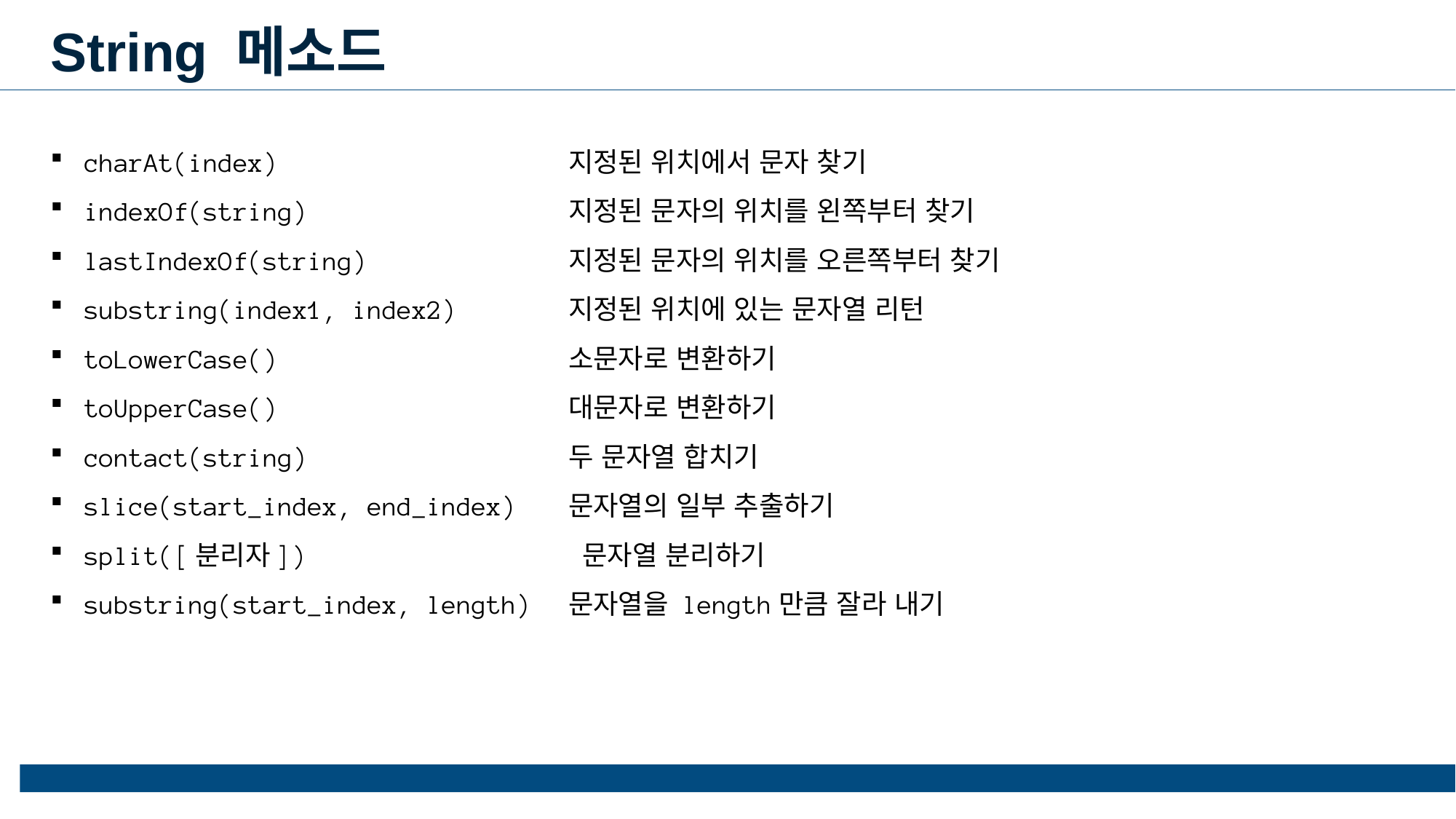

String 메소드
charAt(index)                   지정된 위치에서 문자 찾기
indexOf(string)                 지정된 문자의 위치를 왼쪽부터 찾기
lastIndexOf(string)             지정된 문자의 위치를 오른쪽부터 찾기
substring(index1, index2)       지정된 위치에 있는 문자열 리턴
toLowerCase()                   소문자로 변환하기
toUpperCase()                   대문자로 변환하기
contact(string)                 두 문자열 합치기
slice(start_index, end_index)   문자열의 일부 추출하기
split([분리자])                  문자열 분리하기
substring(start_index, length)  문자열을 length만큼 잘라 내기